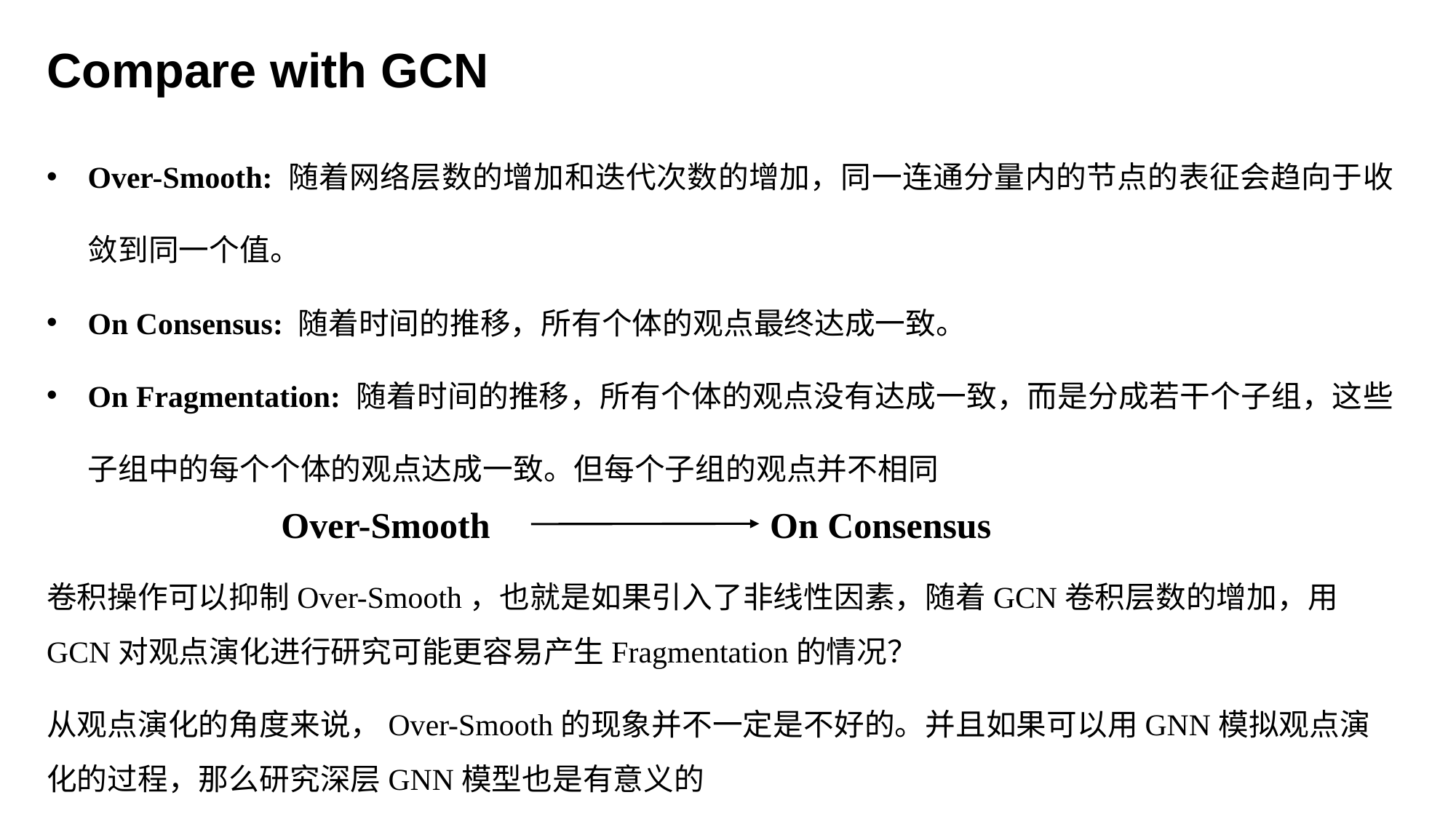

Compare with GCN
Over-Smooth: 随着网络层数的增加和迭代次数的增加，同一连通分量内的节点的表征会趋向于收敛到同一个值。
On Consensus: 随着时间的推移，所有个体的观点最终达成一致。
On Fragmentation: 随着时间的推移，所有个体的观点没有达成一致，而是分成若干个子组，这些子组中的每个个体的观点达成一致。但每个子组的观点并不相同

Over-Smooth
On Consensus
卷积操作可以抑制Over-Smooth，也就是如果引入了非线性因素，随着GCN卷积层数的增加，用GCN对观点演化进行研究可能更容易产生Fragmentation的情况？
从观点演化的角度来说，Over-Smooth的现象并不一定是不好的。并且如果可以用GNN模拟观点演化的过程，那么研究深层GNN模型也是有意义的